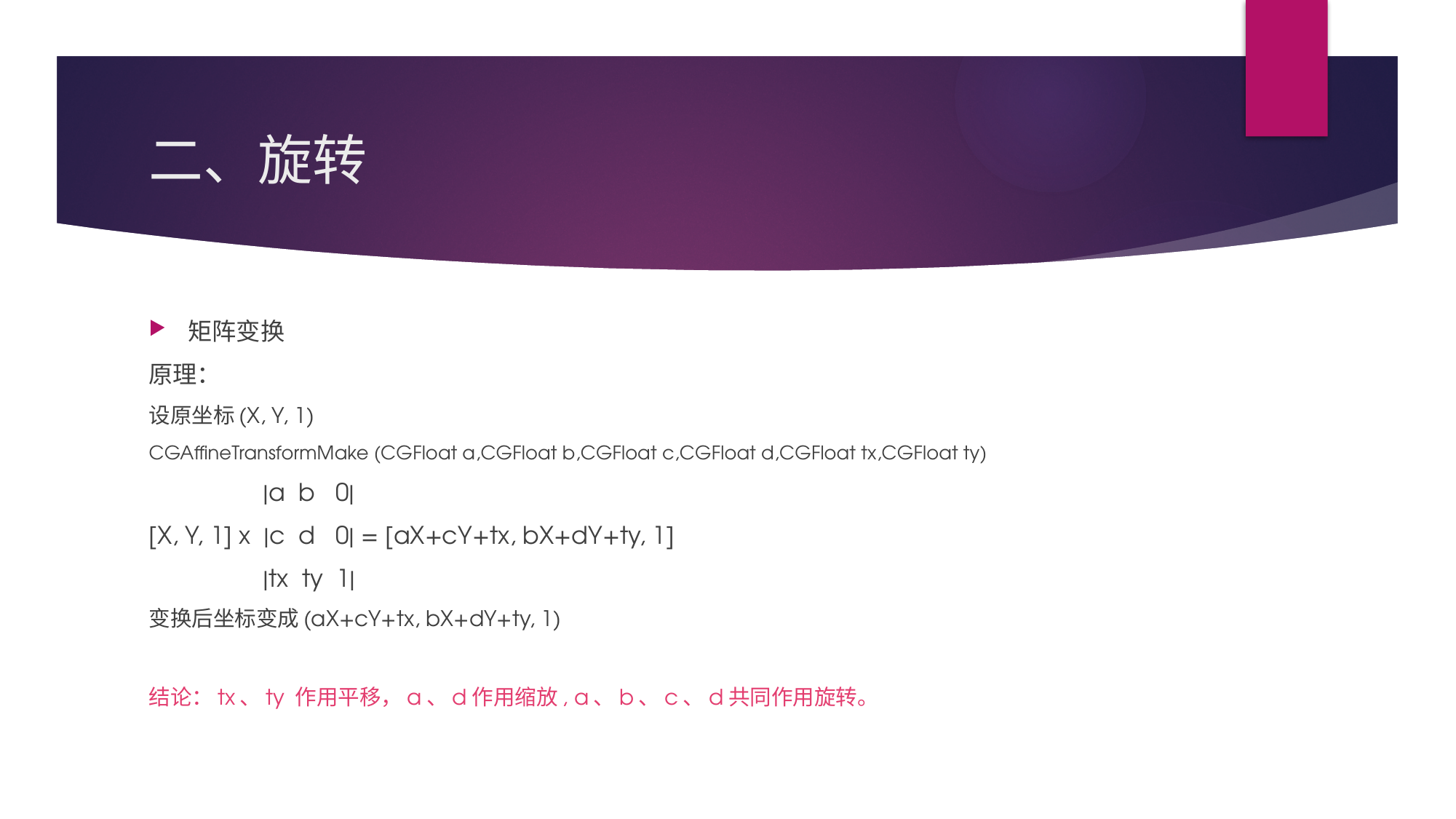

# 二、旋转
矩阵变换
原理：
设原坐标(X, Y, 1)
CGAffineTransformMake (CGFloat a,CGFloat b,CGFloat c,CGFloat d,CGFloat tx,CGFloat ty)
                 |a  b   0|
[X, Y, 1] x  |c  d   0| = [aX+cY+tx, bX+dY+ty, 1]
                 |tx  ty  1|
变换后坐标变成(aX+cY+tx, bX+dY+ty, 1)

结论：tx、ty 作用平移，a、d作用缩放, a、b、c、d共同作用旋转。